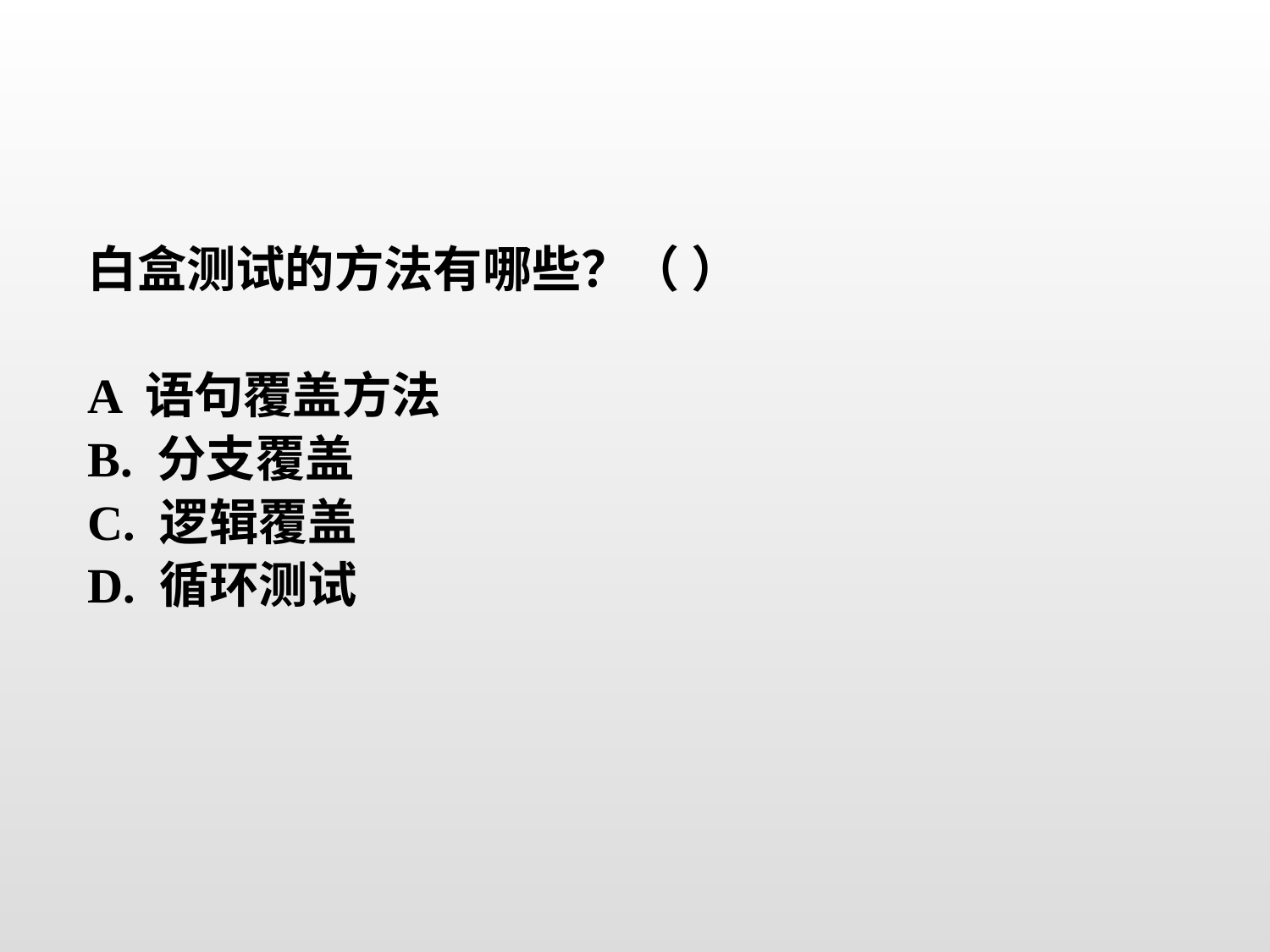

白盒测试的方法有哪些？（ ）

A 语句覆盖方法
B. 分支覆盖
C. 逻辑覆盖
D. 循环测试